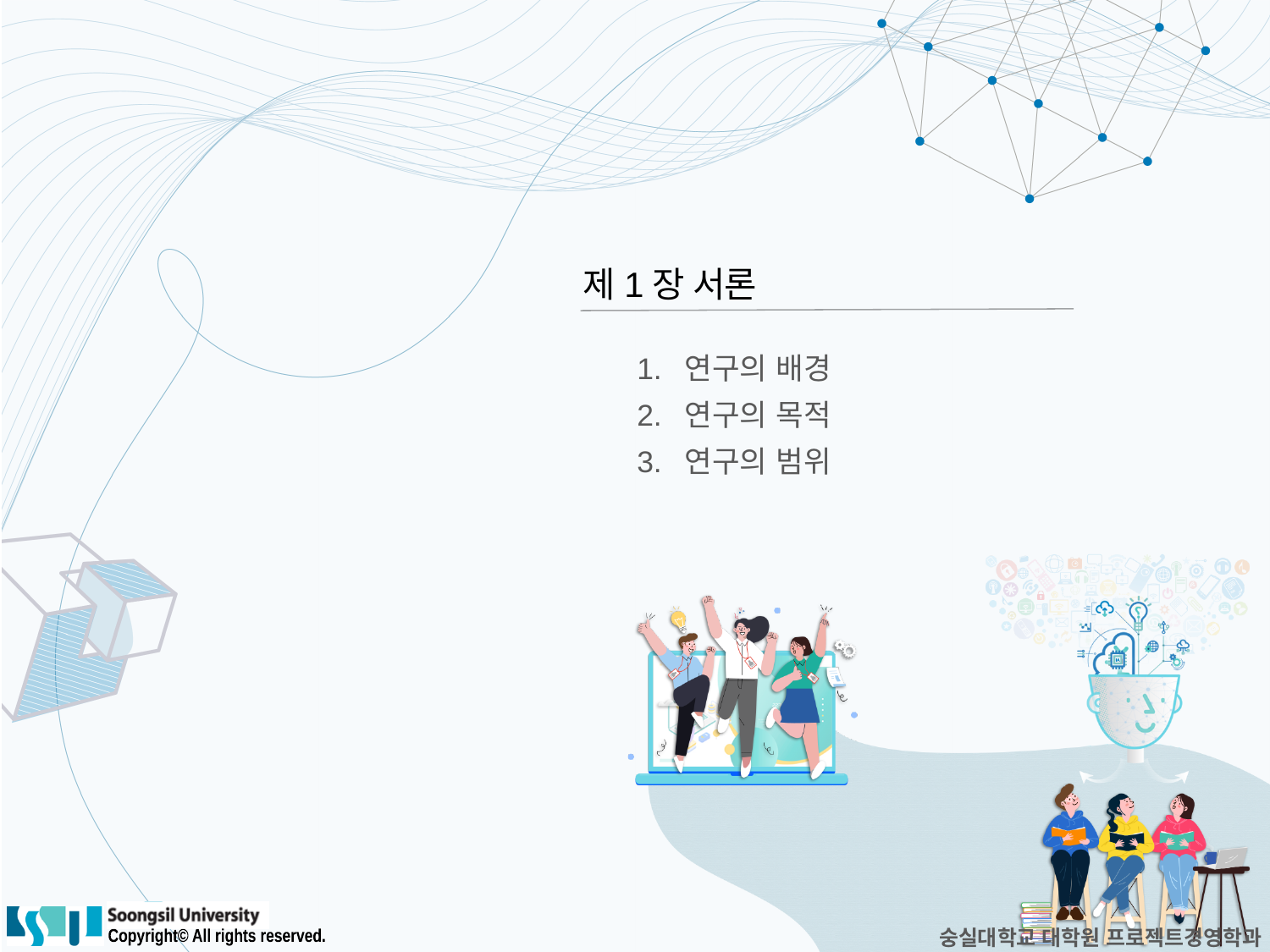

제1장 서론
연구의 배경
연구의 목적
연구의 범위